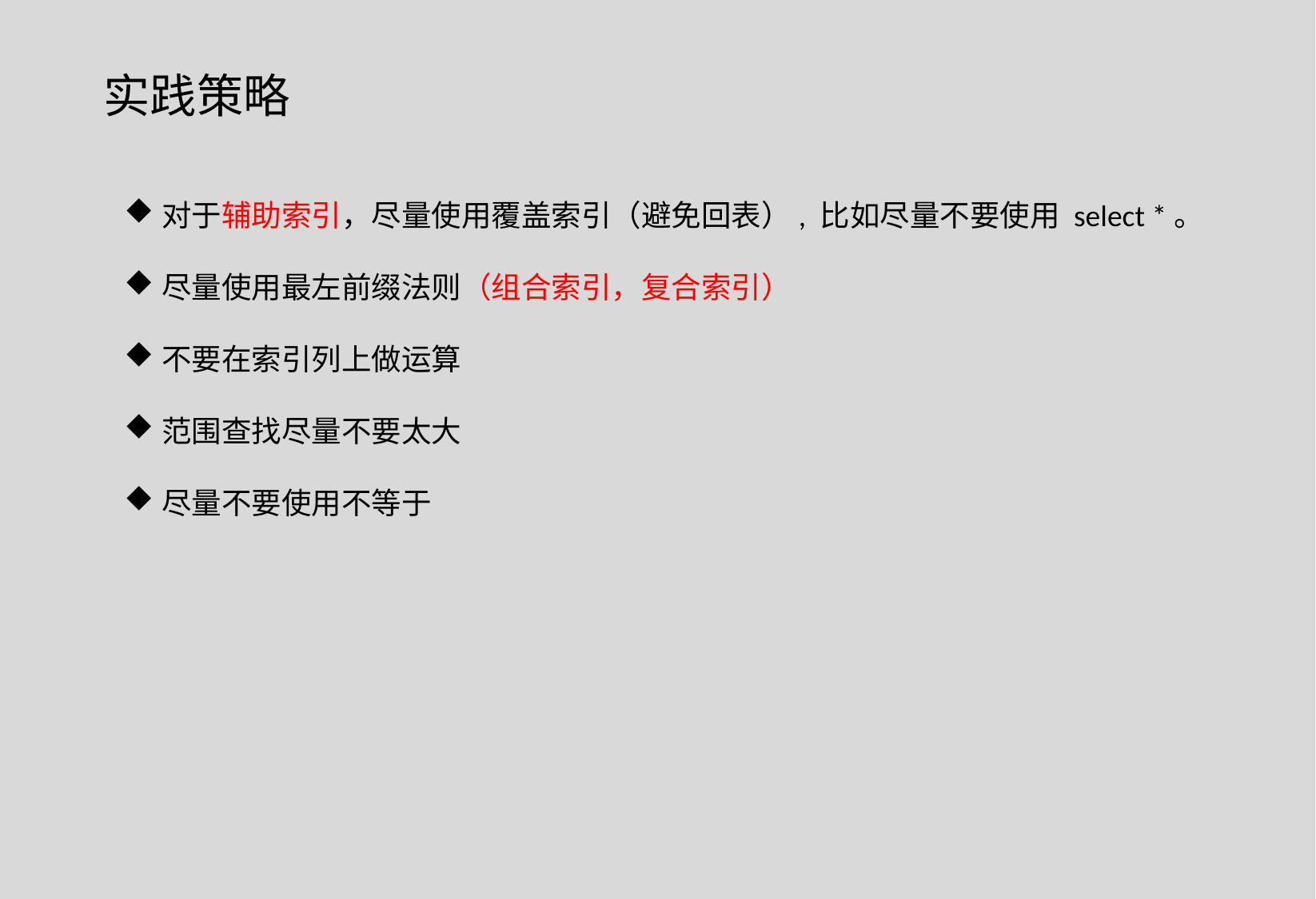

实践策略
对于辅助索引，尽量使用覆盖索引（避免回表）, 比如尽量不要使用 select *。

尽量使用最左前缀法则（组合索引，复合索引）

不要在索引列上做运算

范围查找尽量不要太大

尽量不要使用不等于